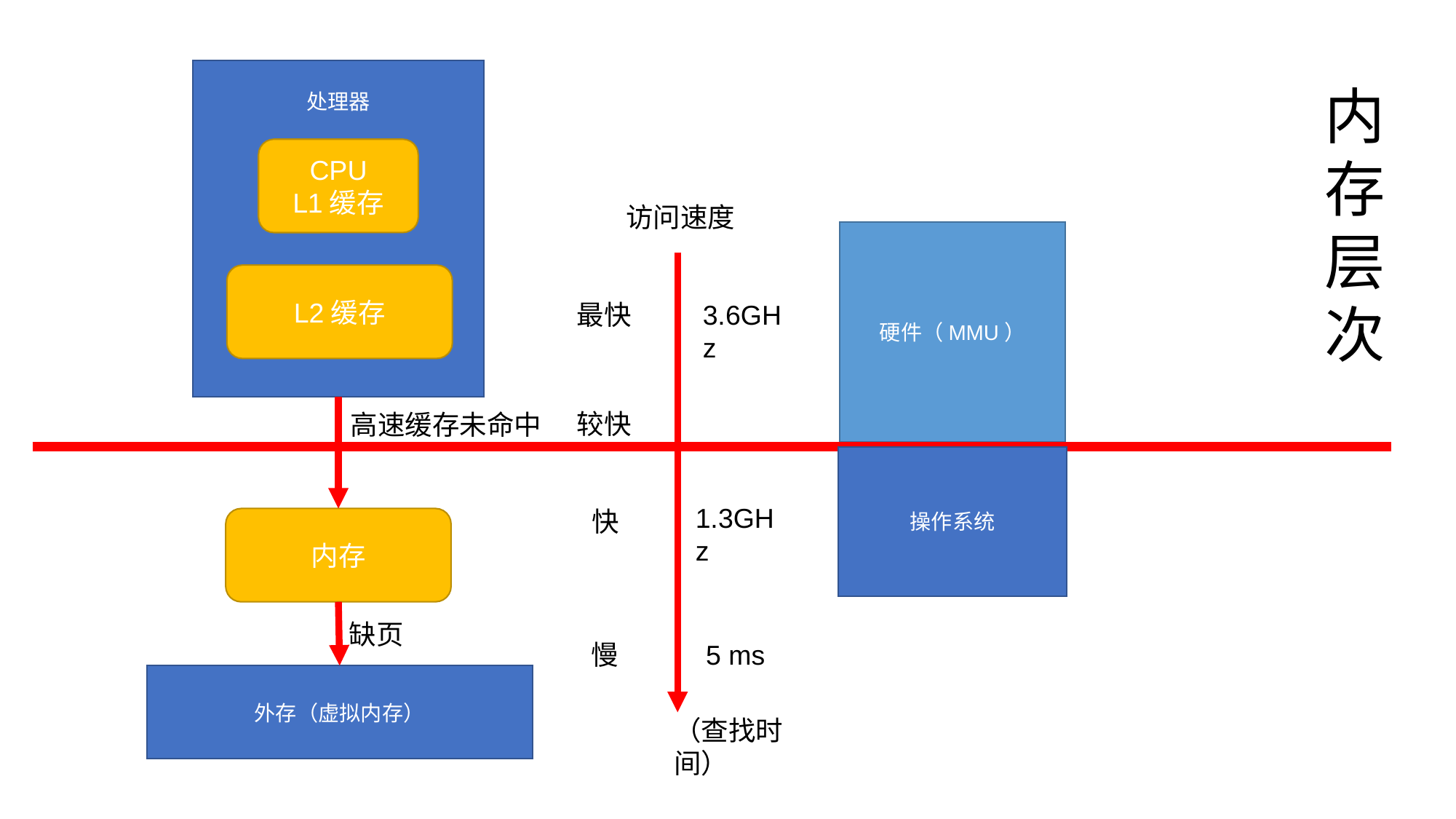

处理器

内存层次
CPU
L1缓存
访问速度
硬件（MMU）
L2缓存
3.6GHz
最快
较快
高速缓存未命中
操作系统
1.3GHz
快
内存
缺页
5 ms
慢
外存（虚拟内存）
（查找时间）